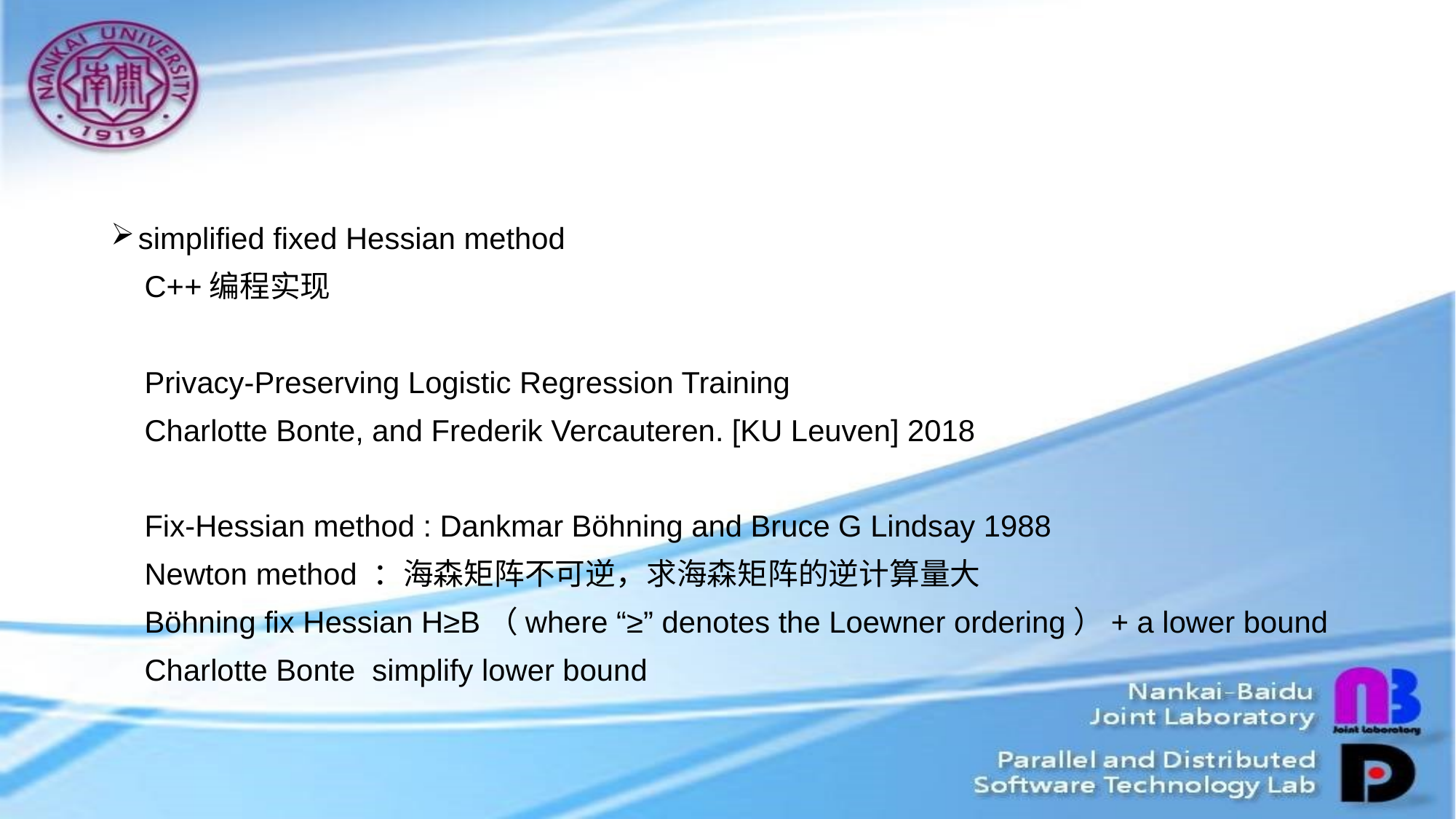

#
simplified fixed Hessian method
    C++编程实现

    Privacy-Preserving Logistic Regression Training
    Charlotte Bonte, and Frederik Vercauteren. [KU Leuven] 2018

    Fix-Hessian method : Dankmar Böhning and Bruce G Lindsay 1988
    Newton method ：海森矩阵不可逆，求海森矩阵的逆计算量大
    Böhning fix Hessian H≥B（where “≥” denotes the Loewner ordering）+ a lower bound
    Charlotte Bonte  simplify lower bound